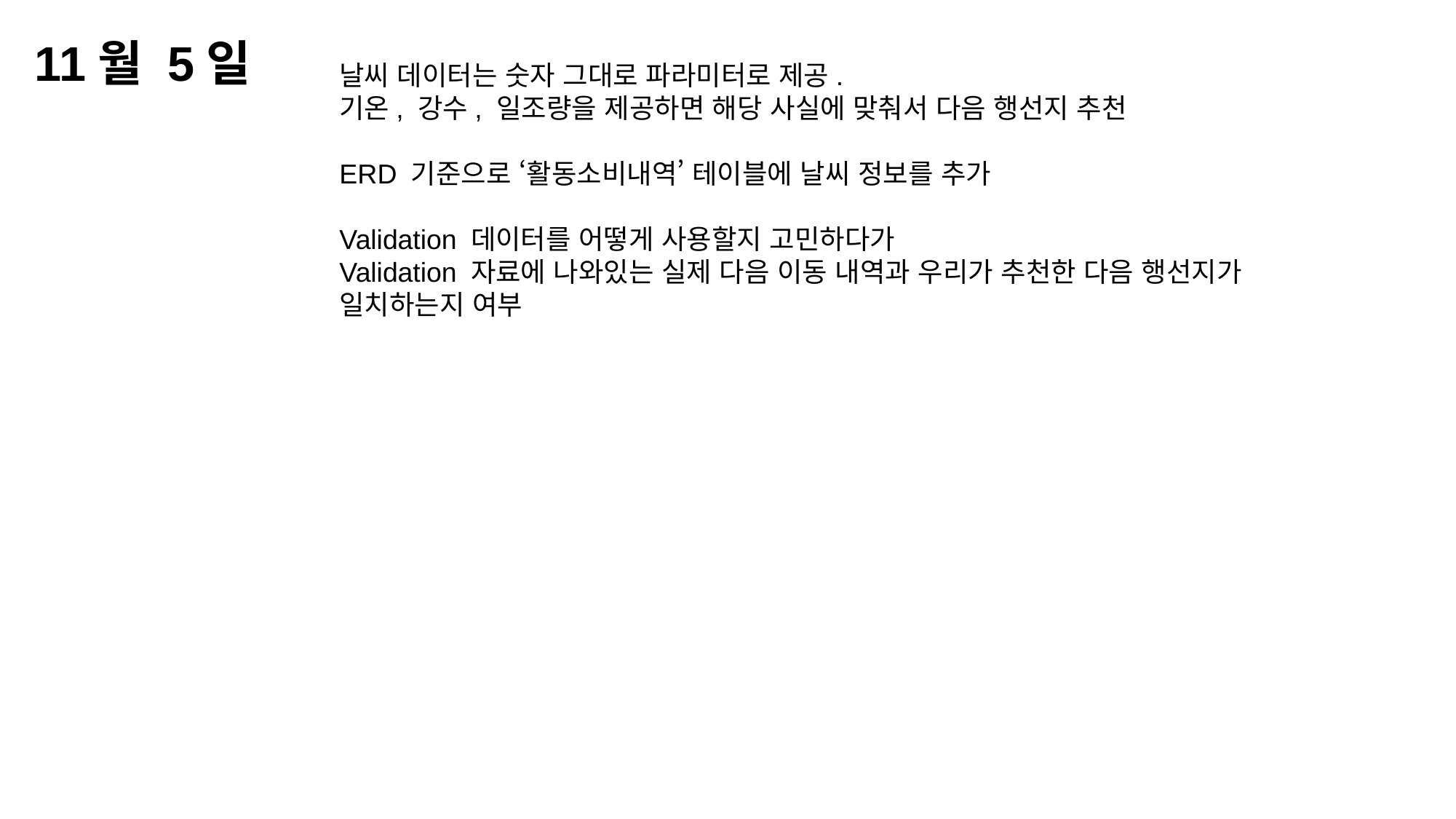

11월 5일
날씨 데이터는 숫자 그대로 파라미터로 제공.
기온, 강수, 일조량을 제공하면 해당 사실에 맞춰서 다음 행선지 추천

ERD 기준으로 ‘활동소비내역’ 테이블에 날씨 정보를 추가

Validation 데이터를 어떻게 사용할지 고민하다가
Validation 자료에 나와있는 실제 다음 이동 내역과 우리가 추천한 다음 행선지가 일치하는지 여부